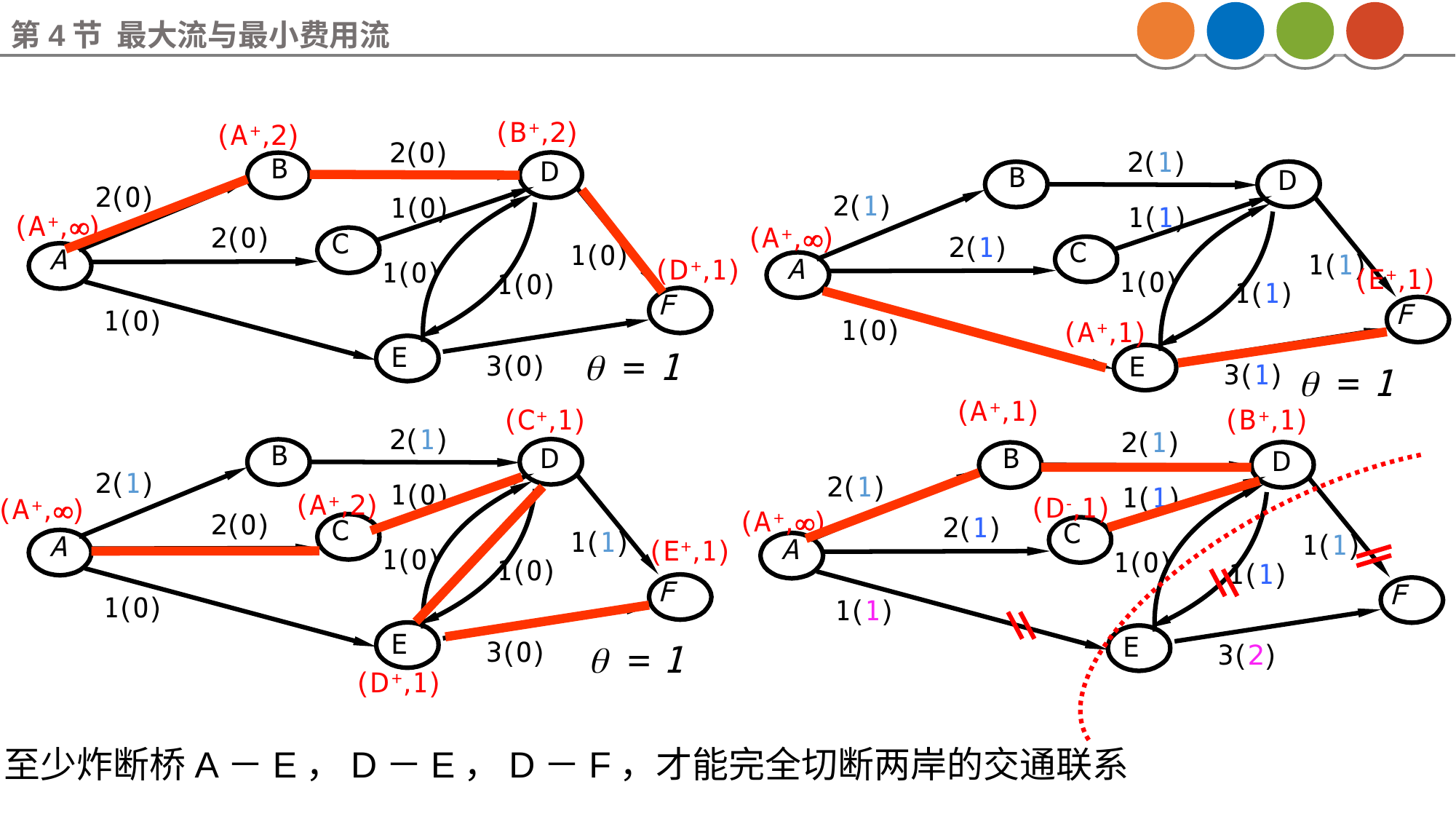

第4节  最大流与最小费用流
#
(B+,2)
(A+,2)
2(0)
B

D

2(0)

1(0)

2(0)
C

1(0)
A

1(0)

1(0)

F
1(0)

E
3(0)
2(1)
B

D

2(1)

1(1)

2(1)
C

1(1)
A

1(0)

1(1)

F
1(0)

E
3(1)

(A+,∞)
(A+,∞)
(D+,1)
(E+,1)

(A+,1)

θ = 1
θ = 1
(A+,1)
(C+,1)
(B+,1)
2(1)
B

D

2(1)

1(0)

2(0)
C

1(1)
A

1(0)

1(0)

F
1(0)

E
3(0)
2(1)
B

D

2(1)

1(1)

2(1)
C

1(1)
A

1(0)

1(1)

F
1(1)

E
3(2)

(A+,2)

(D-,1)
(A+,∞)
(A+,∞)

(E+,1)

θ = 1
(D+,1)
至少炸断桥A－E，D－E，D－F，才能完全切断两岸的交通联系